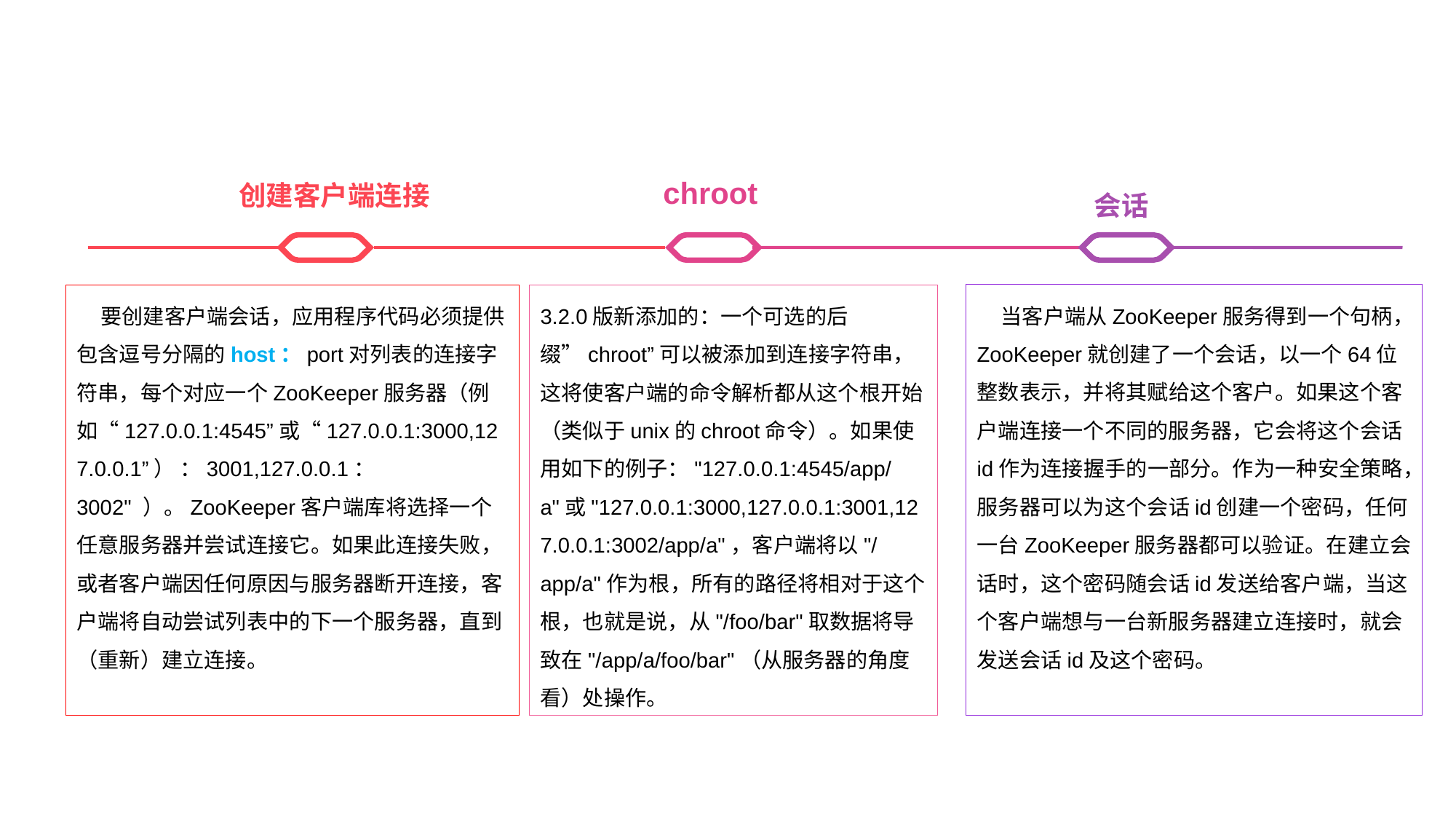

第三章    会话管理
chroot
创建客户端连接
会话

    当客户端从ZooKeeper服务得到一个句柄，ZooKeeper就创建了一个会话，以一个64位整数表示，并将其赋给这个客户。如果这个客户端连接一个不同的服务器，它会将这个会话id作为连接握手的一部分。作为一种安全策略，服务器可以为这个会话id创建一个密码，任何一台ZooKeeper服务器都可以验证。在建立会话时，这个密码随会话id发送给客户端，当这个客户端想与一台新服务器建立连接时，就会发送会话id及这个密码。
    要创建客户端会话，应用程序代码必须提供包含逗号分隔的host：port对列表的连接字符串，每个对应一个ZooKeeper服务器（例如“127.0.0.1:4545”或“127.0.0.1:3000,127.0.0.1”） ：3001,127.0.0.1：3002" ）。ZooKeeper客户端库将选择一个任意服务器并尝试连接它。如果此连接失败，或者客户端因任何原因与服务器断开连接，客户端将自动尝试列表中的下一个服务器，直到（重新）建立连接。
3.2.0版新添加的：一个可选的后缀”chroot”可以被添加到连接字符串，这将使客户端的命令解析都从这个根开始（类似于unix的chroot命令）。如果使用如下的例子："127.0.0.1:4545/app/a"或"127.0.0.1:3000,127.0.0.1:3001,127.0.0.1:3002/app/a"，客户端将以"/app/a"作为根，所有的路径将相对于这个根，也就是说，从"/foo/bar"取数据将导致在"/app/a/foo/bar"（从服务器的角度看）处操作。